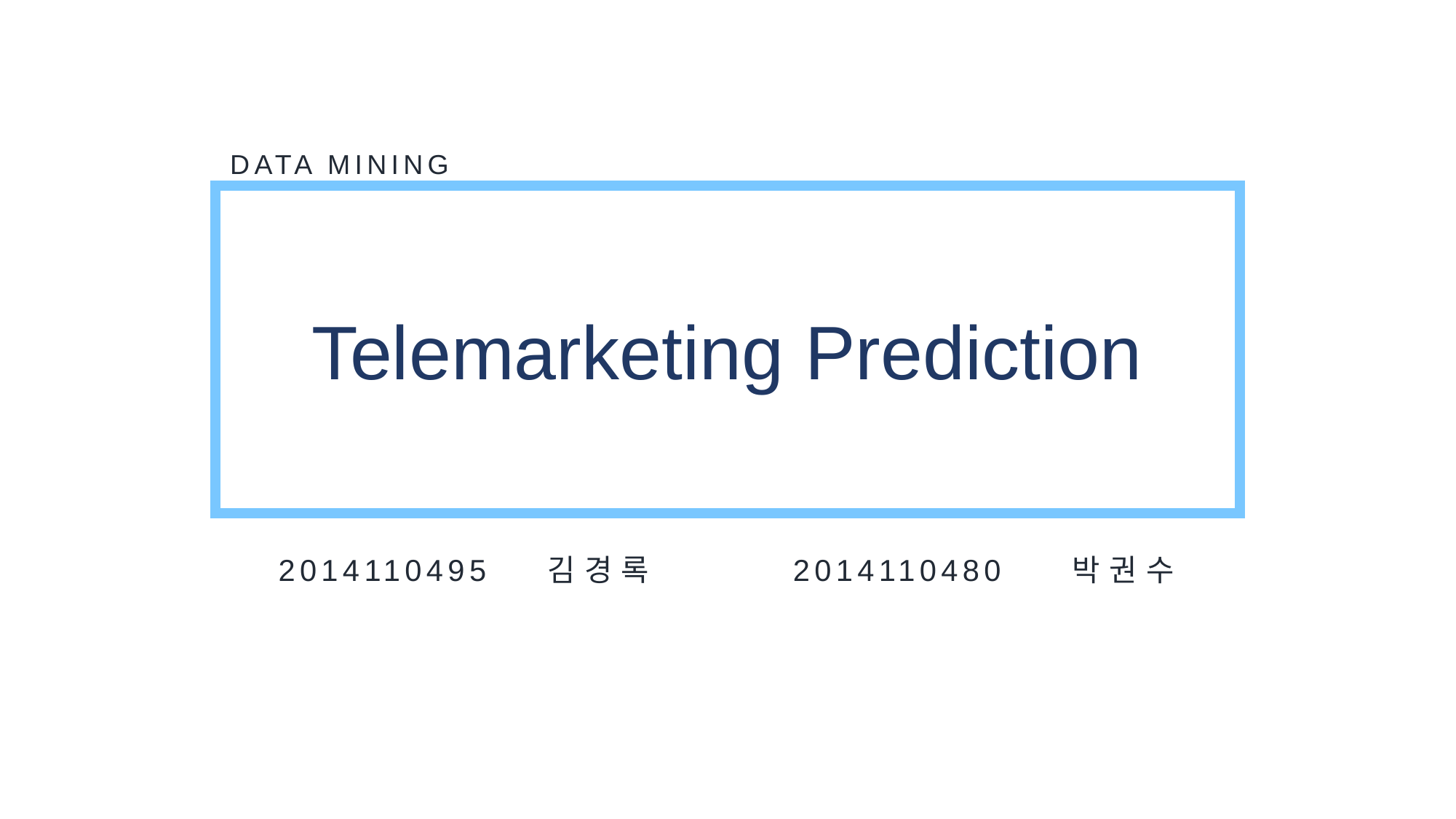

DATA MINING
Telemarketing Prediction
2014110495
2014110480
박권수
김경록